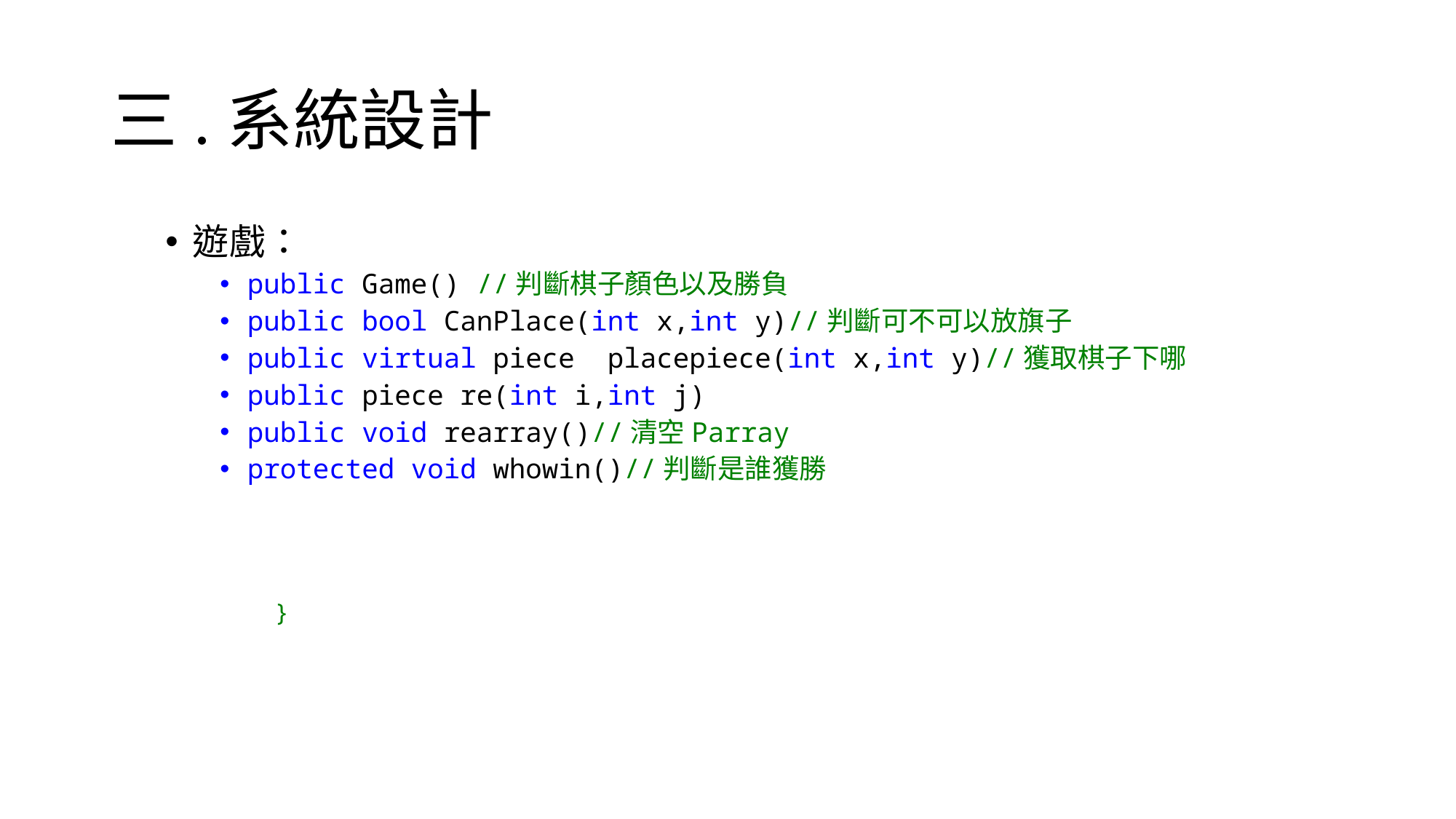

# 三.系統設計
遊戲：
public Game() //判斷棋子顏色以及勝負
public bool CanPlace(int x,int y)//判斷可不可以放旗子
public virtual piece  placepiece(int x,int y)//獲取棋子下哪
public piece re(int i,int j)
public void rearray()//清空Parray
protected void whowin()//判斷是誰獲勝

}